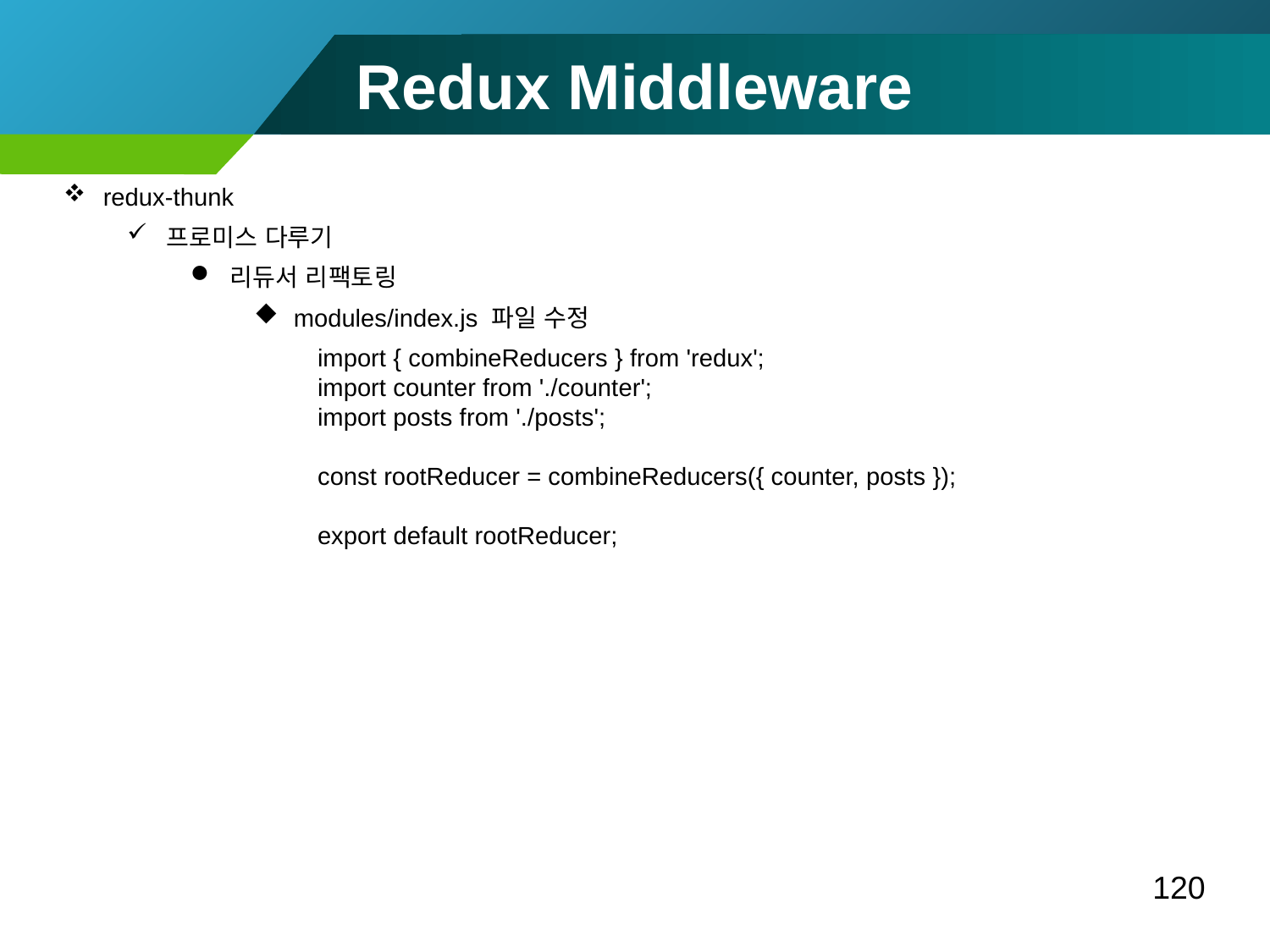

Redux Middleware
redux-thunk
프로미스 다루기
리듀서 리팩토링
modules/index.js 파일 수정
import { combineReducers } from 'redux';
import counter from './counter';
import posts from './posts';

const rootReducer = combineReducers({ counter, posts });

export default rootReducer;
120